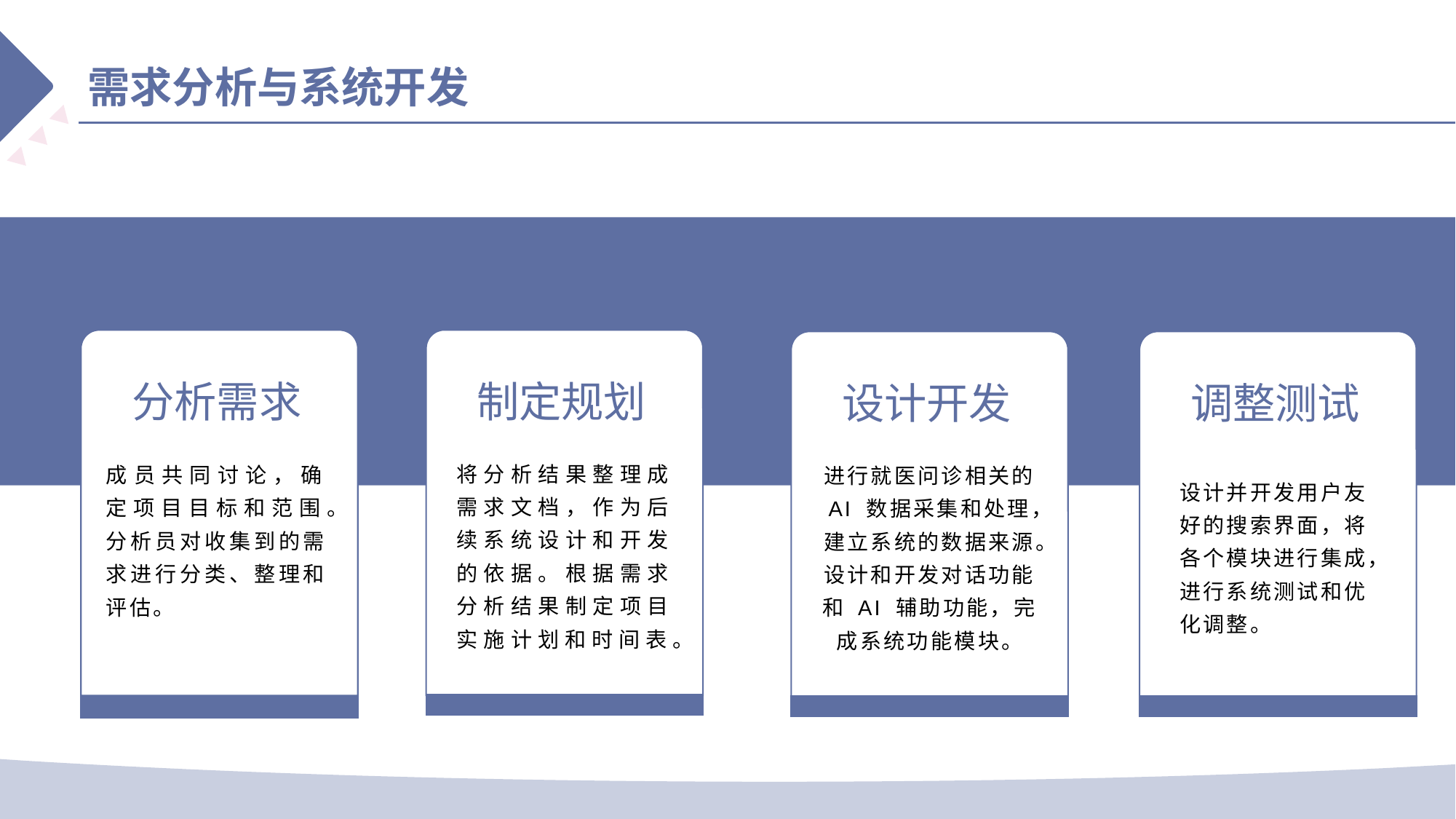

需求分析与系统开发

分析需求
制定规划
设计开发
调整测试
将分析结果整理成需求文档，作为后续系统设计和开发的依据。根据需求分析结果制定项目实施计划和时间表。

成员共同讨论，确定项目目标和范围。
分析员对收集到的需求进行分类、整理和评估。

进行就医问诊相关的 AI 数据采集和处理，建立系统的数据来源。设计和开发对话功能和 AI 辅助功能，完成系统功能模块。
设计并开发用户友好的搜索界面，将各个模块进行集成，进行系统测试和优化调整。